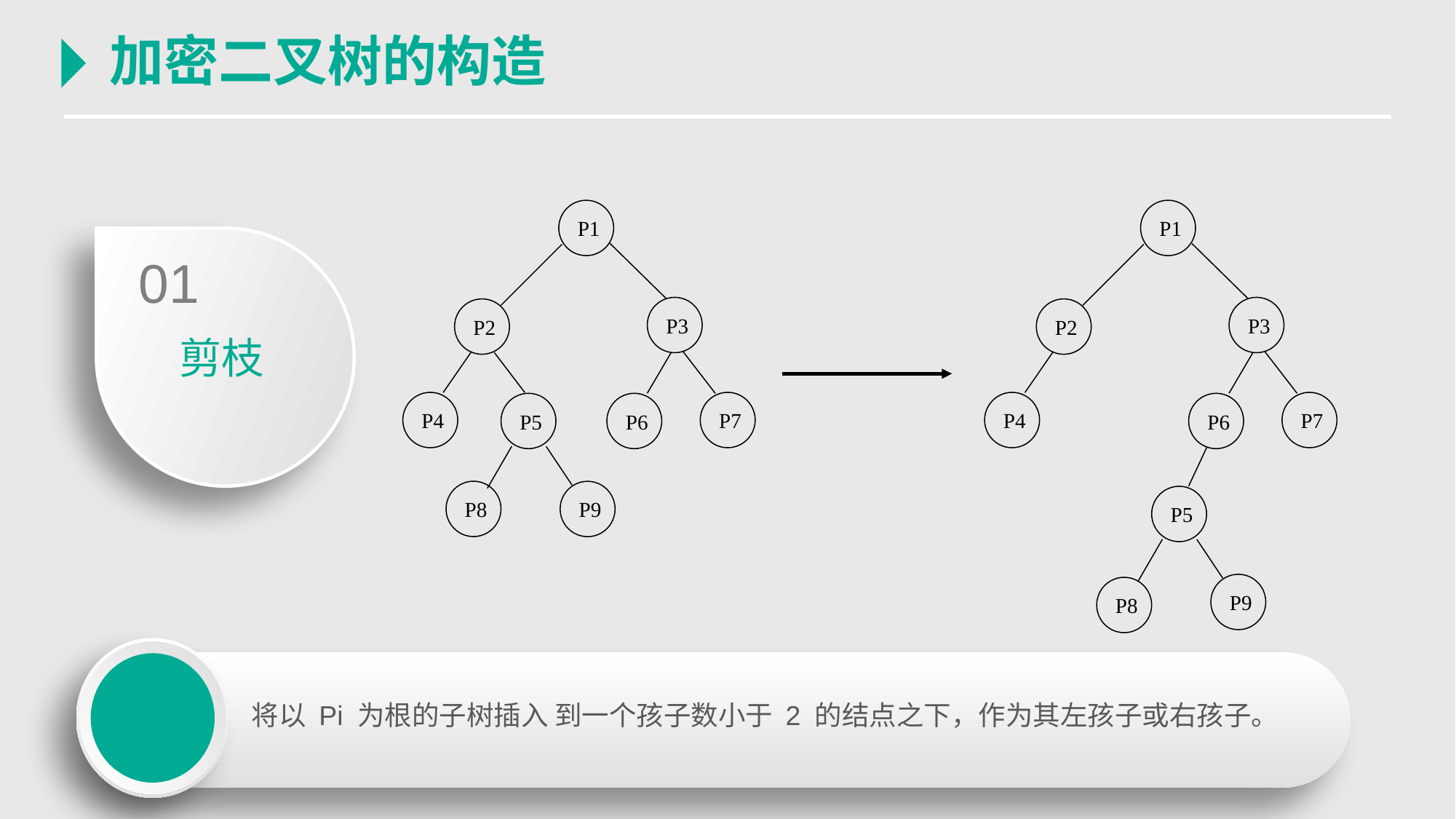

加密二叉树的构造

P1
P1

01
剪枝

P3
P3
P2
P2

P4
P7
P4
P7
P5
P6
P6

P8
P9
P5

P9
P8

将以 Pi 为根的子树插入 到一个孩子数小于 2 的结点之下，作为其左孩子或右孩子。